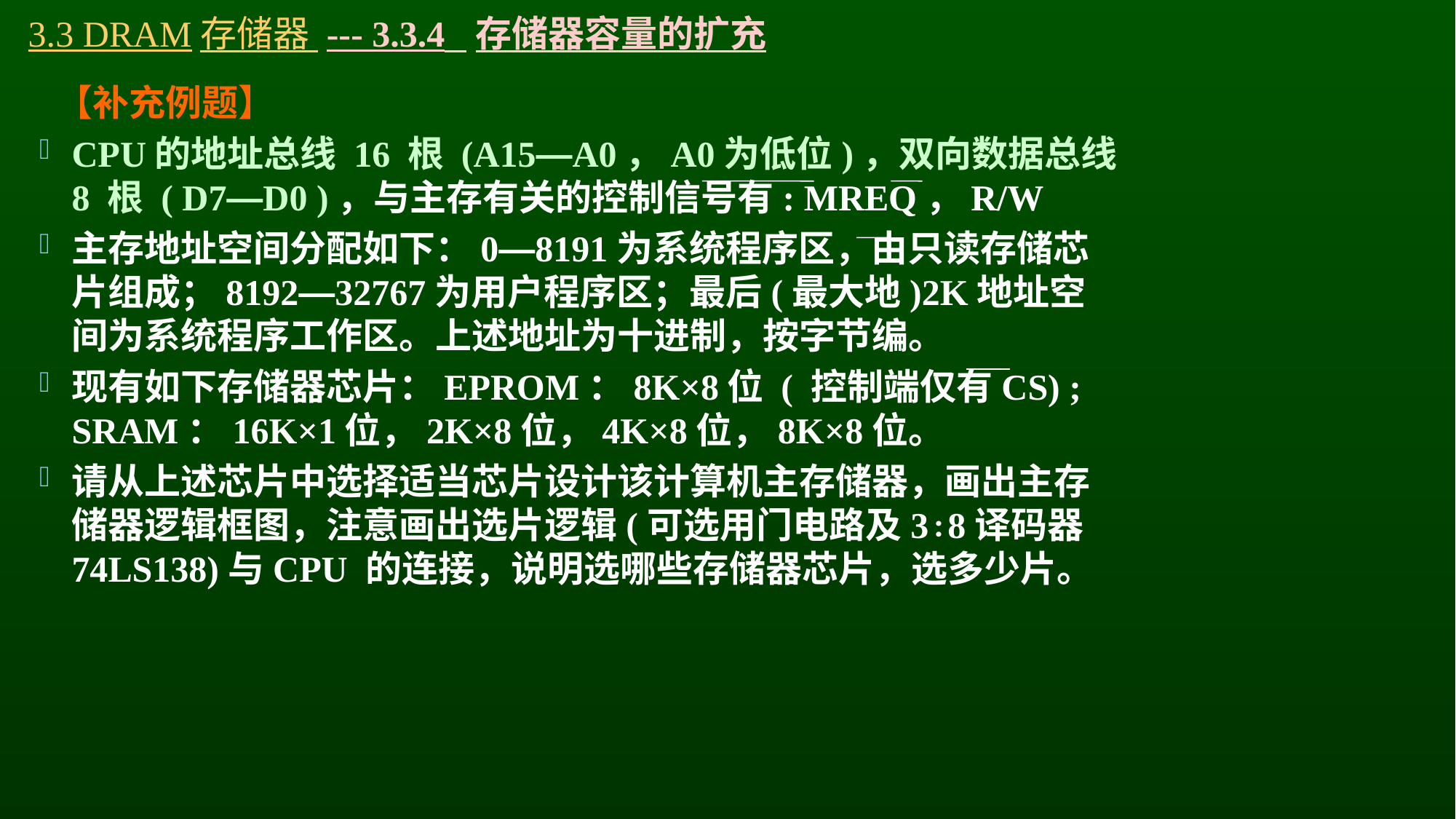

# 3.3 DRAM存储器 --- 3.3.4 存储器容量的扩充
 【补充例题】
CPU的地址总线 16 根 (A15—A0，A0为低位)，双向数据总线 8 根 ( D7—D0 )，与主存有关的控制信号有: MREQ，R/W
主存地址空间分配如下：0—8191为系统程序区，由只读存储芯片组成；8192—32767为用户程序区；最后(最大地)2K地址空间为系统程序工作区。上述地址为十进制，按字节编。
现有如下存储器芯片：EPROM：8K×8位 ( 控制端仅有CS) ; SRAM：16K×1位，2K×8位，4K×8位，8K×8位。
请从上述芯片中选择适当芯片设计该计算机主存储器，画出主存储器逻辑框图，注意画出选片逻辑(可选用门电路及3∶8译码器74LS138)与CPU 的连接，说明选哪些存储器芯片，选多少片。